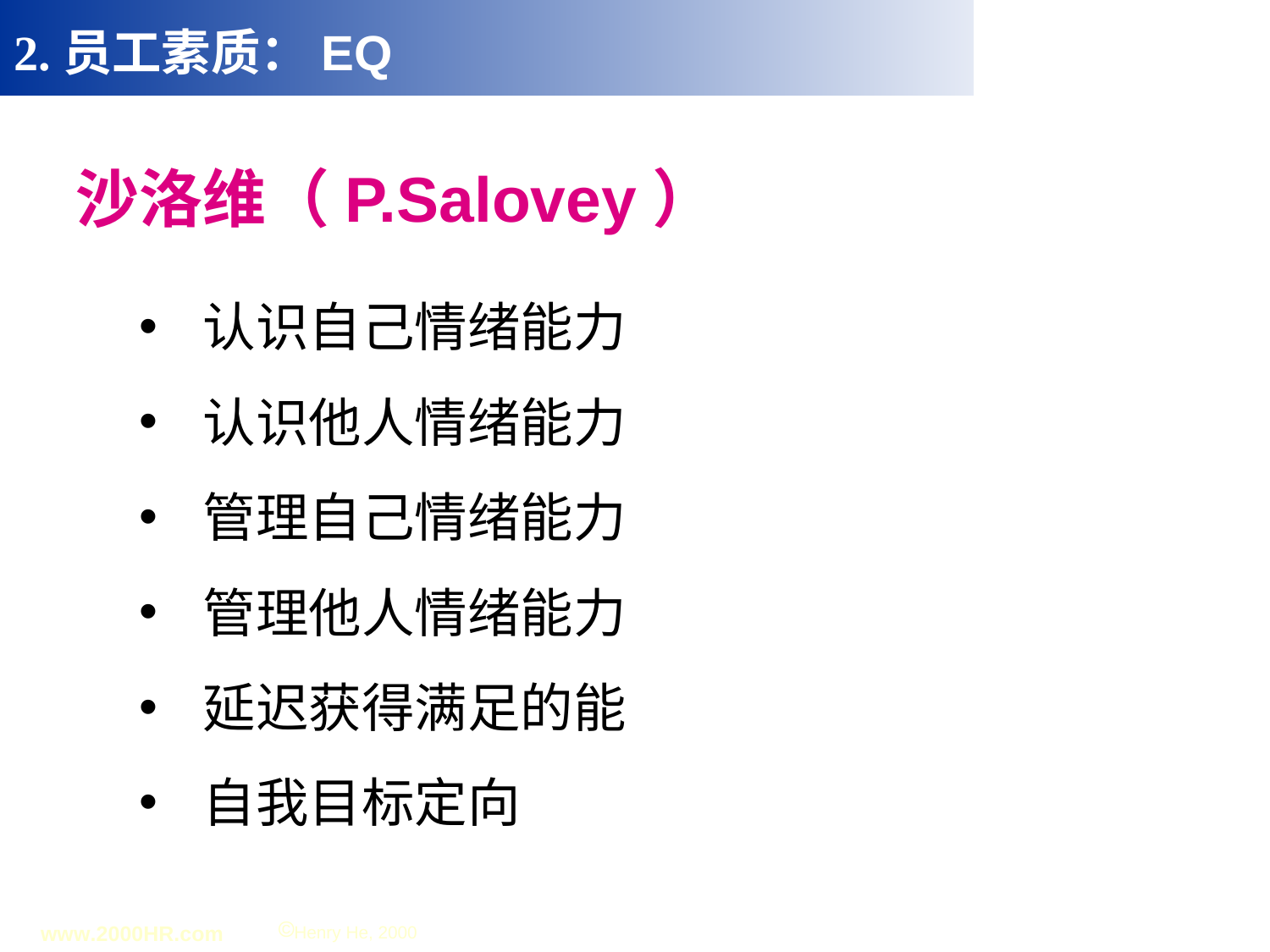

2.员工素质：EQ

沙洛维（P.Salovey）
认识自己情绪能力
认识他人情绪能力
管理自己情绪能力
管理他人情绪能力
延迟获得满足的能
自我目标定向